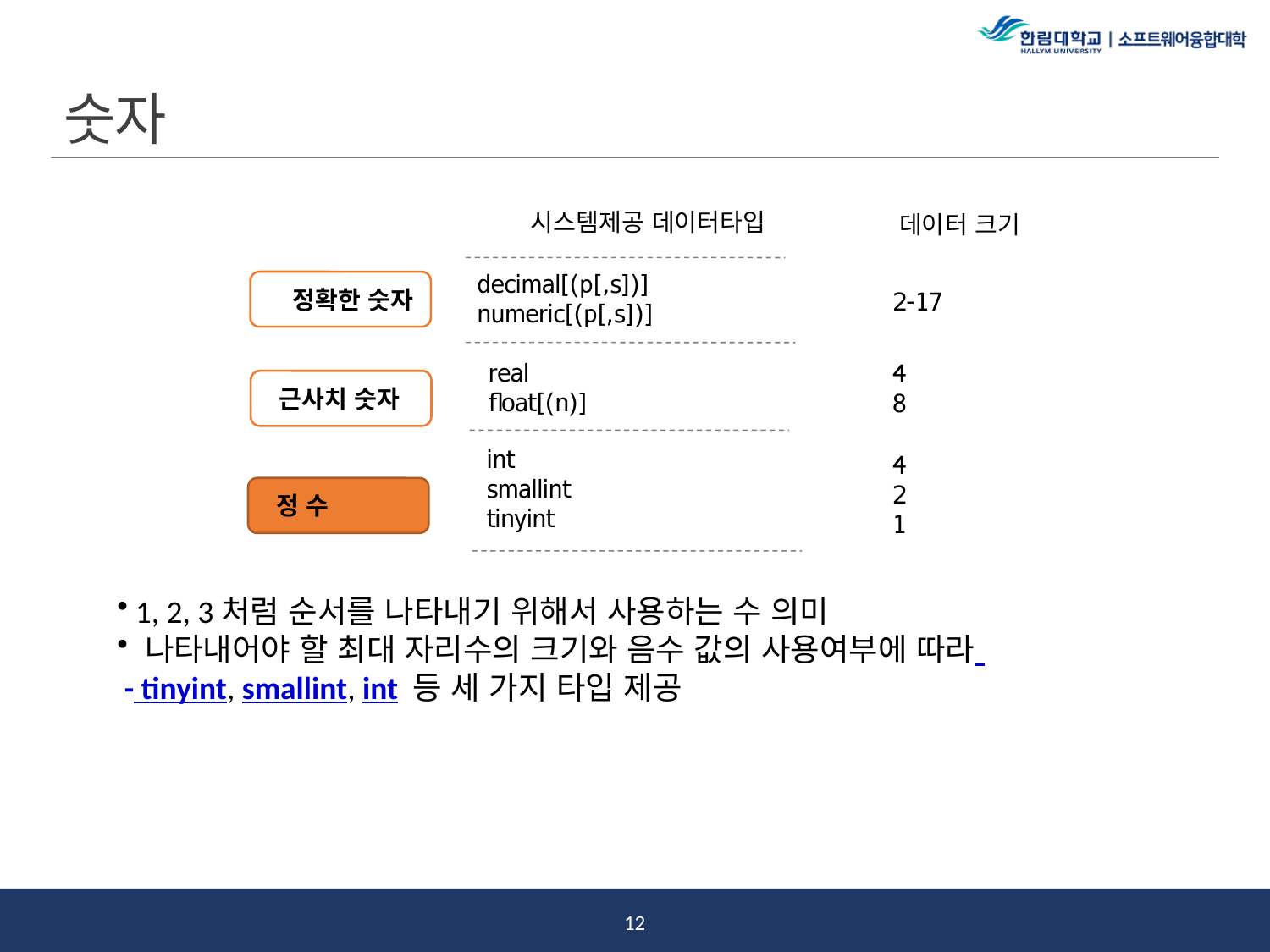

# 숫자
시스템제공 데이터타입
데이터 크기

decimal[(p[,s])]
numeric[(p[,s])]
   정확한 숫자
2-17

real
float[(n)]
4
8
 근사치 숫자

int
smallint
tinyint
4
2
1
 정 수

 1, 2, 3처럼 순서를 나타내기 위해서 사용하는 수 의미
 나타내어야 할 최대 자리수의 크기와 음수 값의 사용여부에 따라
 - tinyint, smallint, int 등 세 가지 타입 제공
12